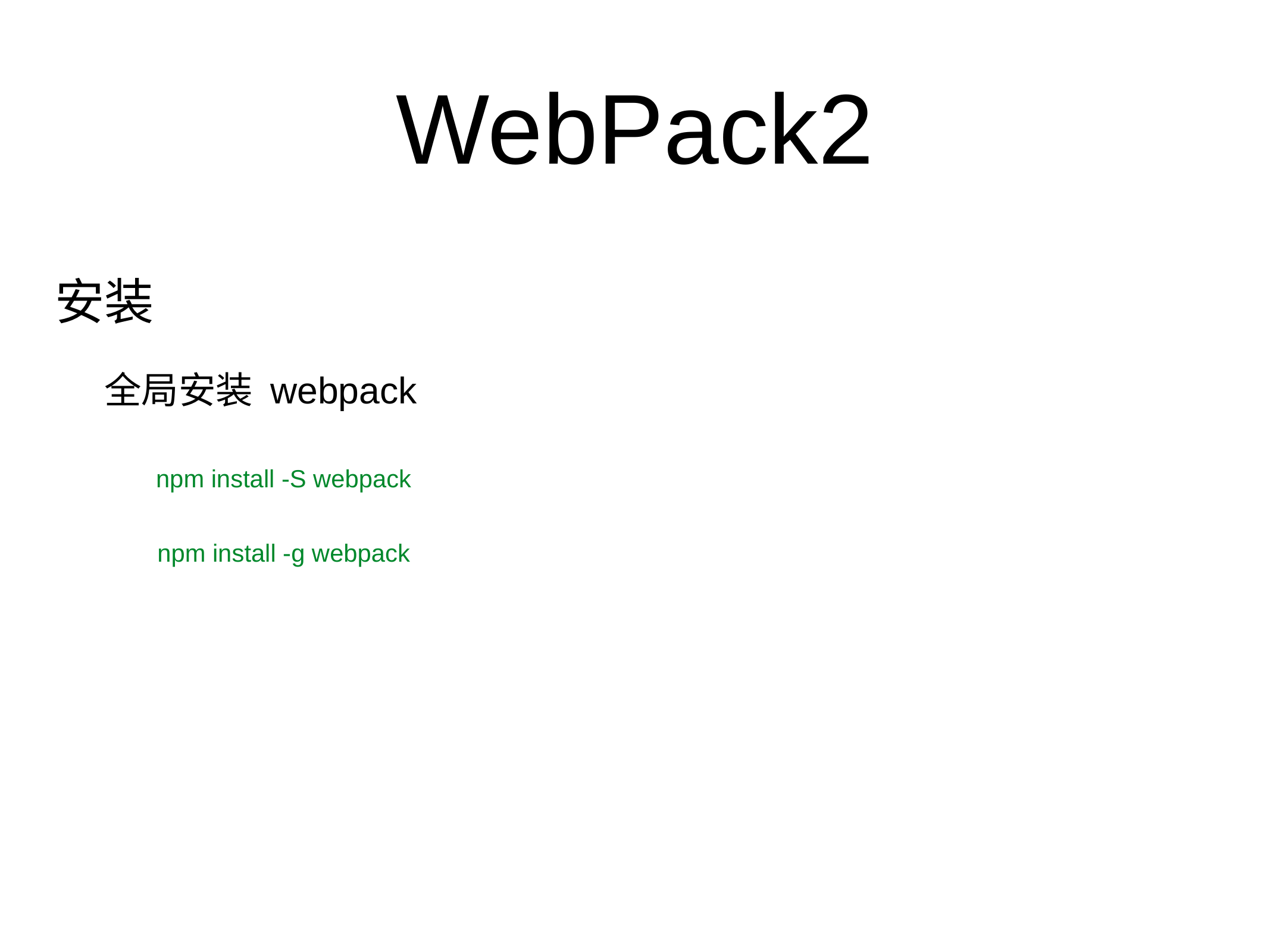

# WebPack2
安装
全局安装 webpack
npm install -S webpack
npm install -g webpack